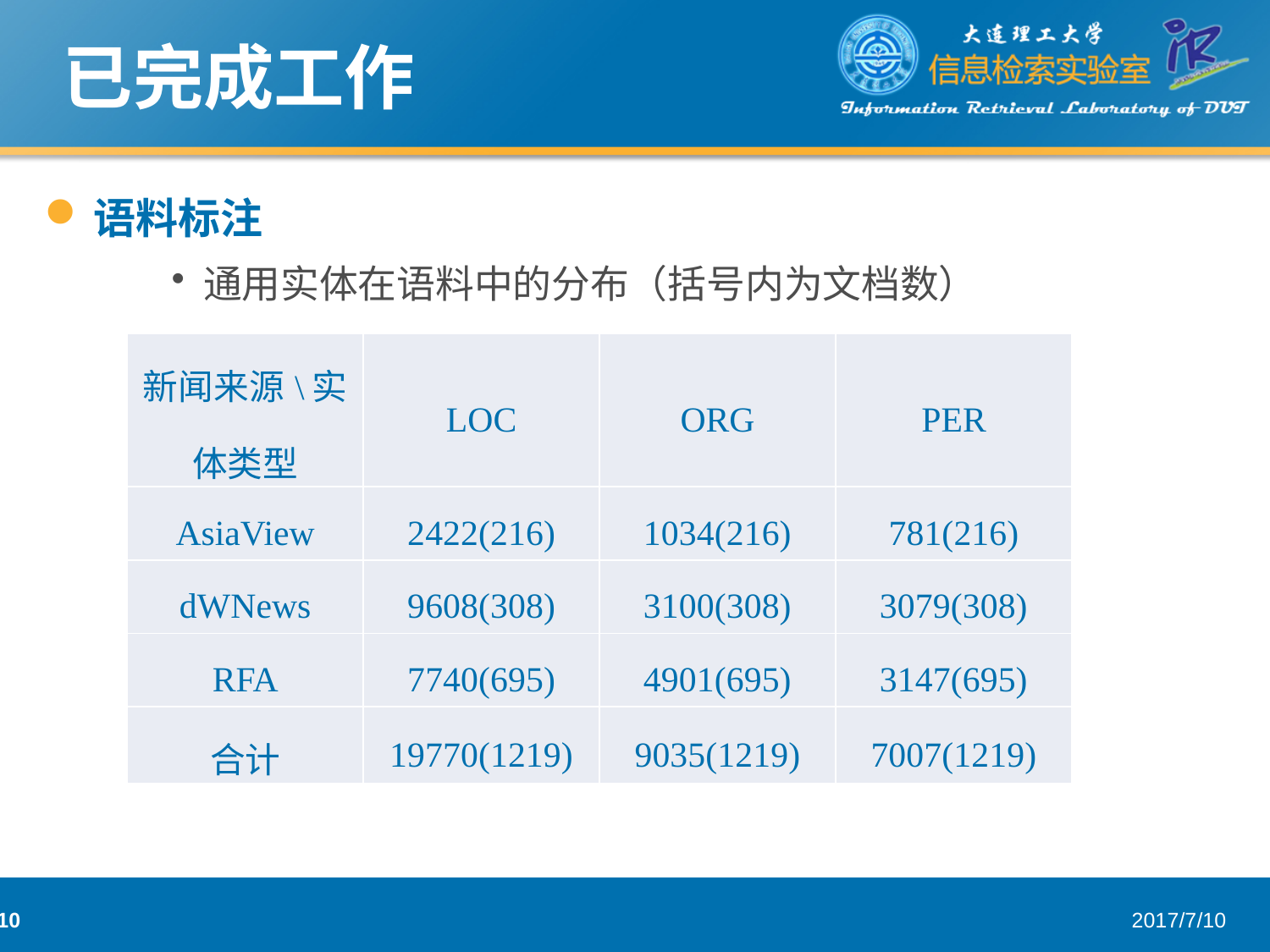

# 已完成工作
语料标注
通用实体在语料中的分布（括号内为文档数）

| 新闻来源\实体类型 | LOC | ORG | PER |
| --- | --- | --- | --- |
| AsiaView | 2422(216) | 1034(216) | 781(216) |
| dWNews | 9608(308) | 3100(308) | 3079(308) |
| RFA | 7740(695) | 4901(695) | 3147(695) |
| 合计 | 19770(1219) | 9035(1219) | 7007(1219) |